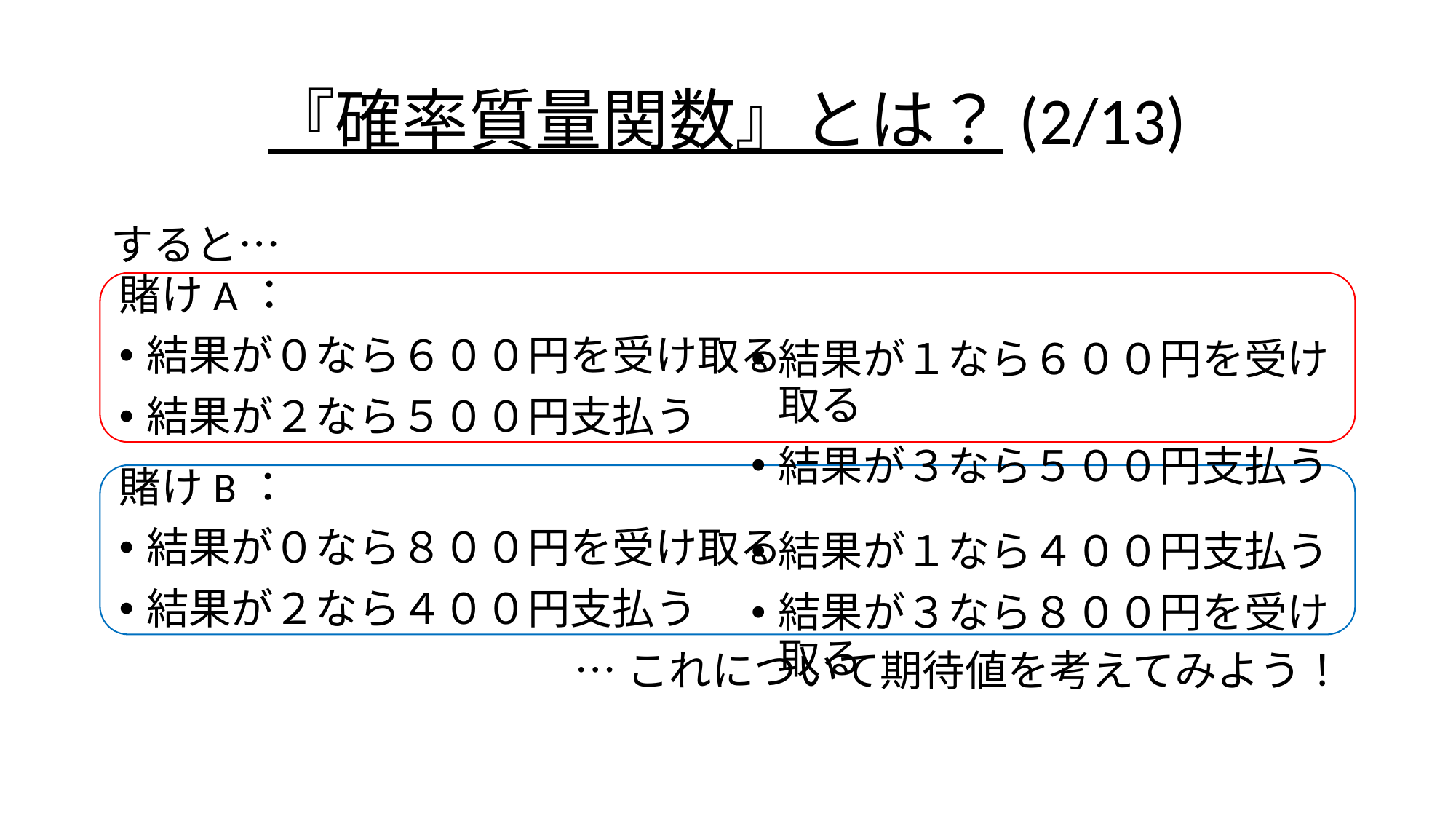

# 『確率質量関数』とは？(2/13)
すると…

…これについて期待値を考えてみよう！

結果が１なら６００円を受け取る
結果が３なら５００円支払う
賭けA：
結果が０なら６００円を受け取る
結果が２なら５００円支払う

結果が１なら４００円支払う
結果が３なら８００円を受け取る
賭けB：
結果が０なら８００円を受け取る
結果が２なら４００円支払う